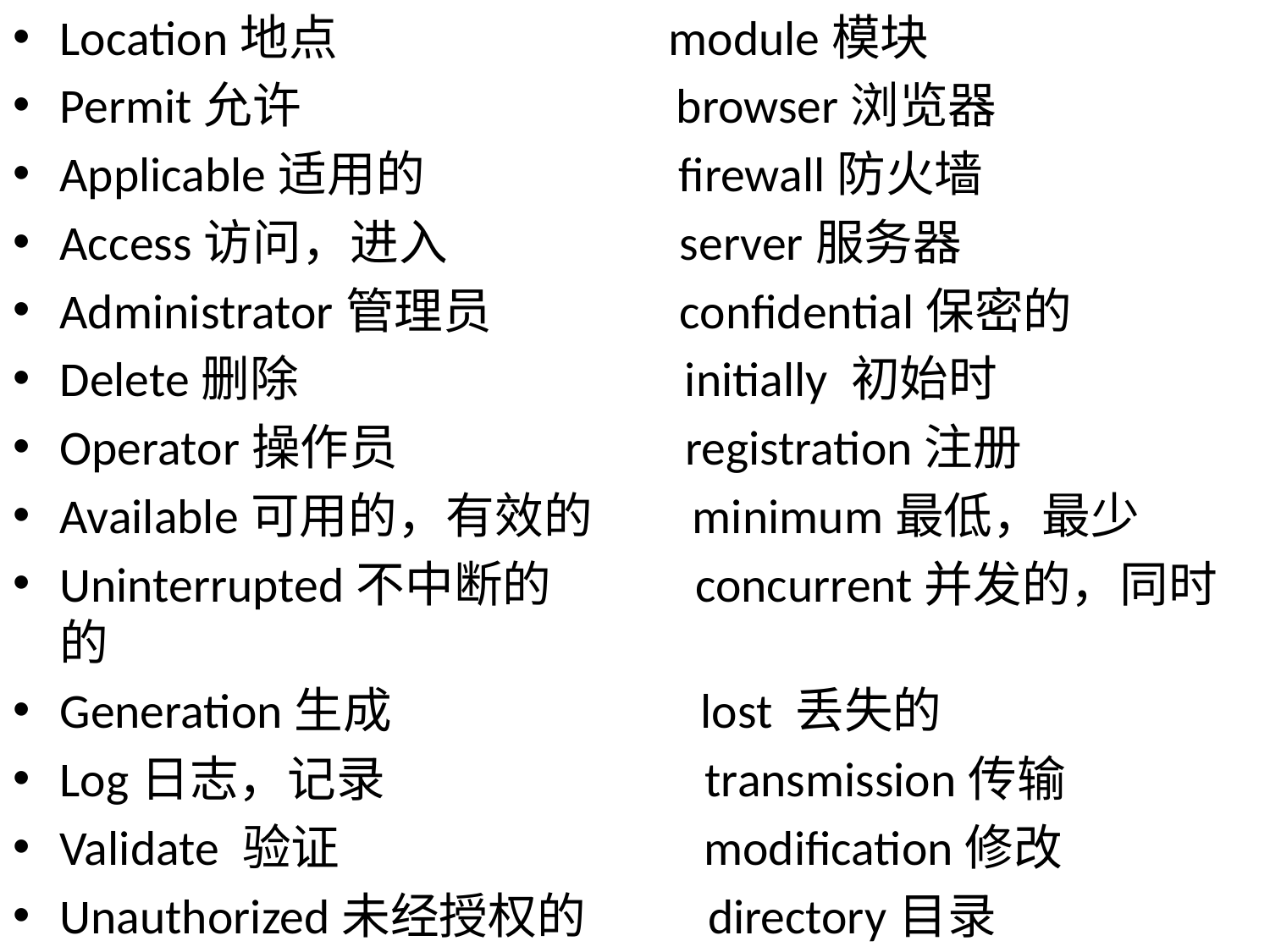

Location地点                             module模块
Permit允许                                 browser浏览器
Applicable适用的                      firewall防火墙
Access访问，进入                    server服务器
Administrator管理员                confidential保密的
Delete删除                                  initially 初始时
Operator操作员                         registration注册
Available可用的，有效的        minimum最低，最少
Uninterrupted不中断的            concurrent并发的，同时的
Generation生成                           lost 丢失的
Log日志，记录                            transmission传输
Validate 验证                                modification修改
Unauthorized未经授权的          directory目录